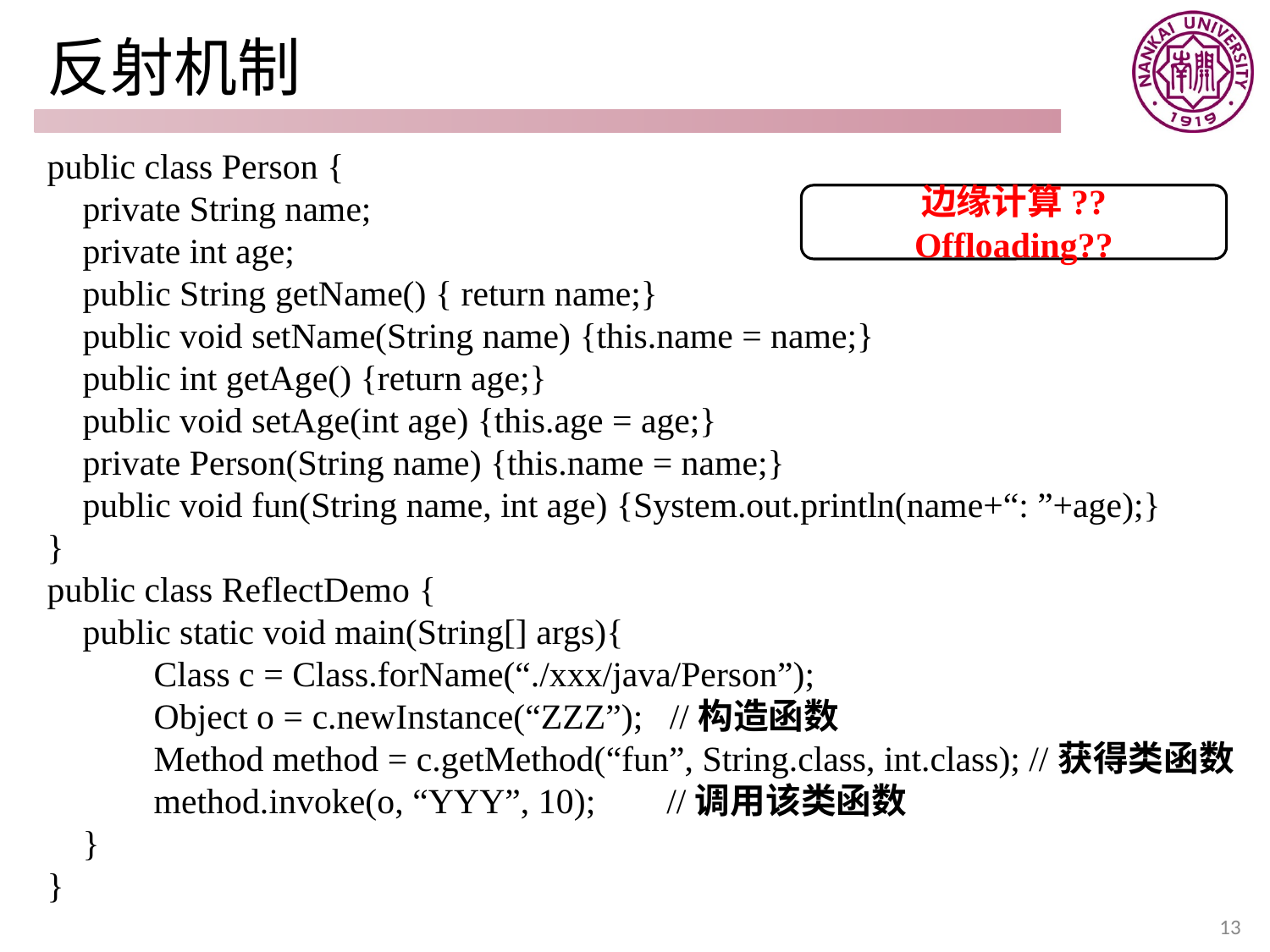

# 反射机制
public class Person {
    private String name;
    private int age;
    public String getName() { return name;}
    public void setName(String name) {this.name = name;}
    public int getAge() {return age;}
    public void setAge(int age) {this.age = age;}
    private Person(String name) {this.name = name;}
    public void fun(String name, int age) {System.out.println(name+“: ”+age);}
}
public class ReflectDemo {
    public static void main(String[] args){
            Class c = Class.forName(“./xxx/java/Person”);
            Object o = c.newInstance(“ZZZ”);   //构造函数
            Method method = c.getMethod(“fun”, String.class, int.class); //获得类函数
            method.invoke(o, “YYY”, 10);        //调用该类函数
    }
}
边缘计算?? Offloading??
13